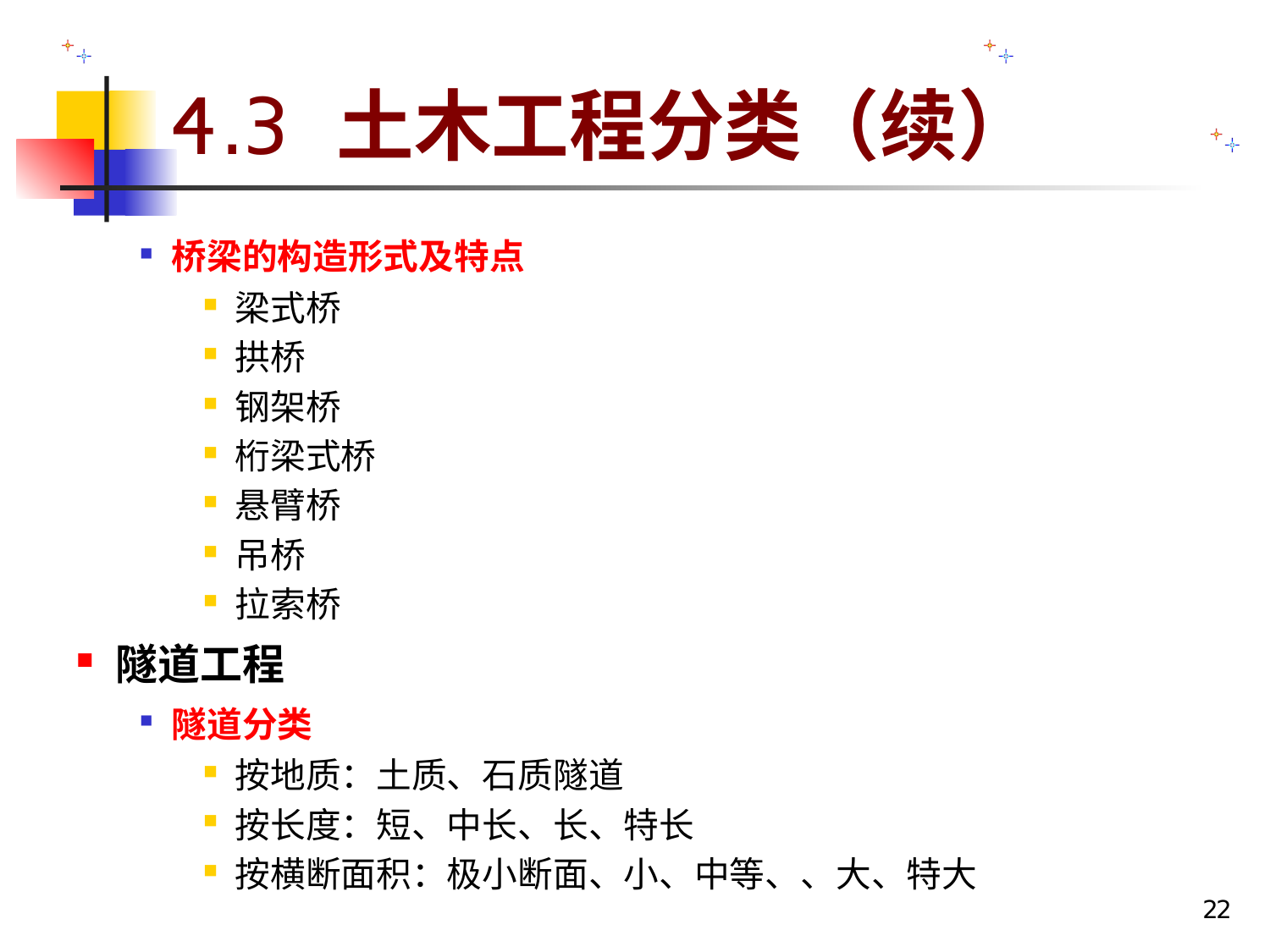

# 4.3 土木工程分类（续）
桥梁的构造形式及特点
梁式桥
拱桥
钢架桥
桁梁式桥
悬臂桥
吊桥
拉索桥
隧道工程
隧道分类
按地质：土质、石质隧道
按长度：短、中长、长、特长
按横断面积：极小断面、小、中等、、大、特大
22